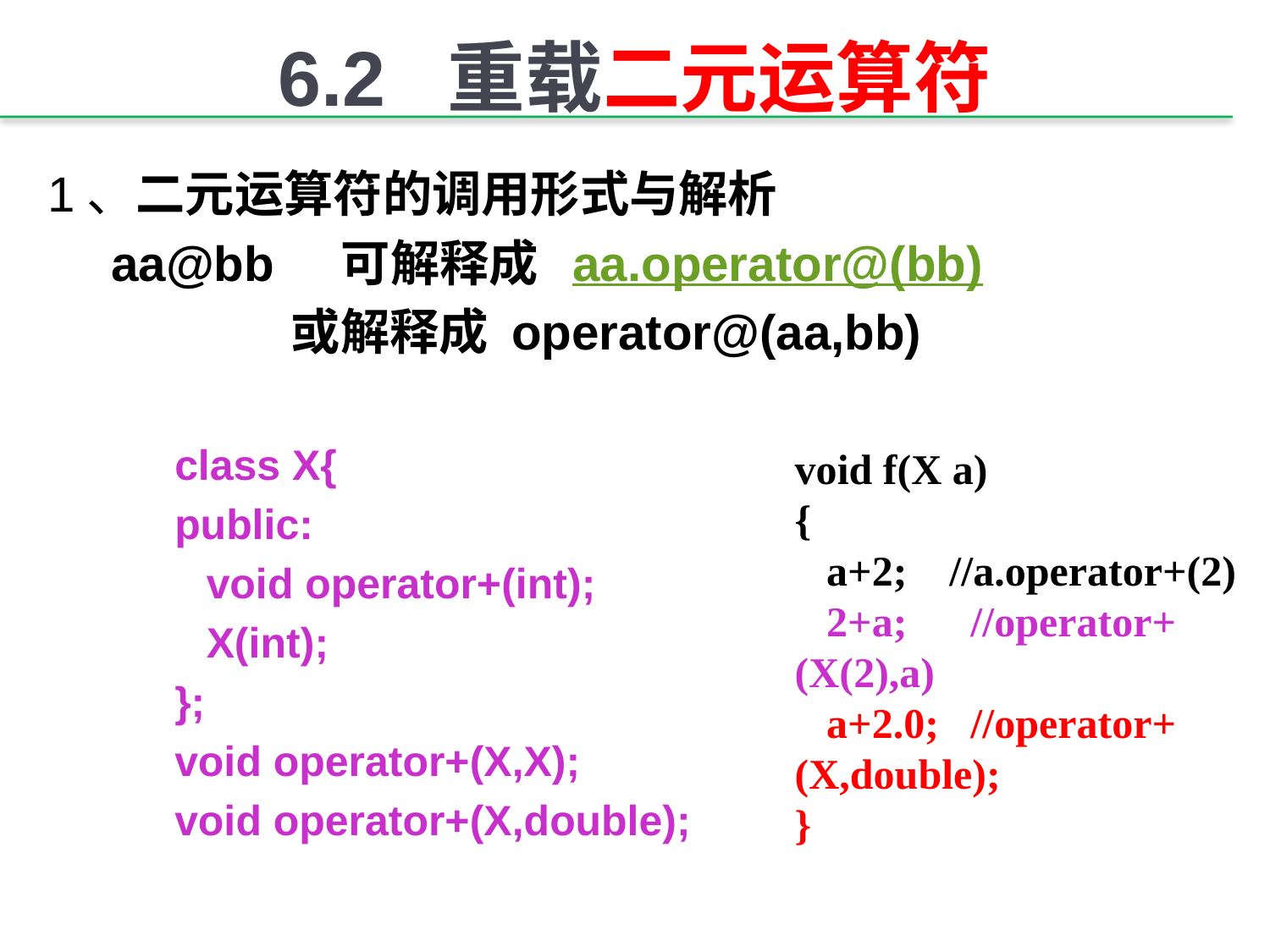

# 6.2  重载二元运算符
1、二元运算符的调用形式与解析
aa@bb    可解释成  aa.operator@(bb)
               或解释成 operator@(aa,bb)

class X{
public:
	void operator+(int);
	X(int);
};
void operator+(X,X);
void operator+(X,double);
void f(X a)
{
   a+2;    //a.operator+(2)
   2+a;      //operator+(X(2),a)
   a+2.0;   //operator+(X,double);
}